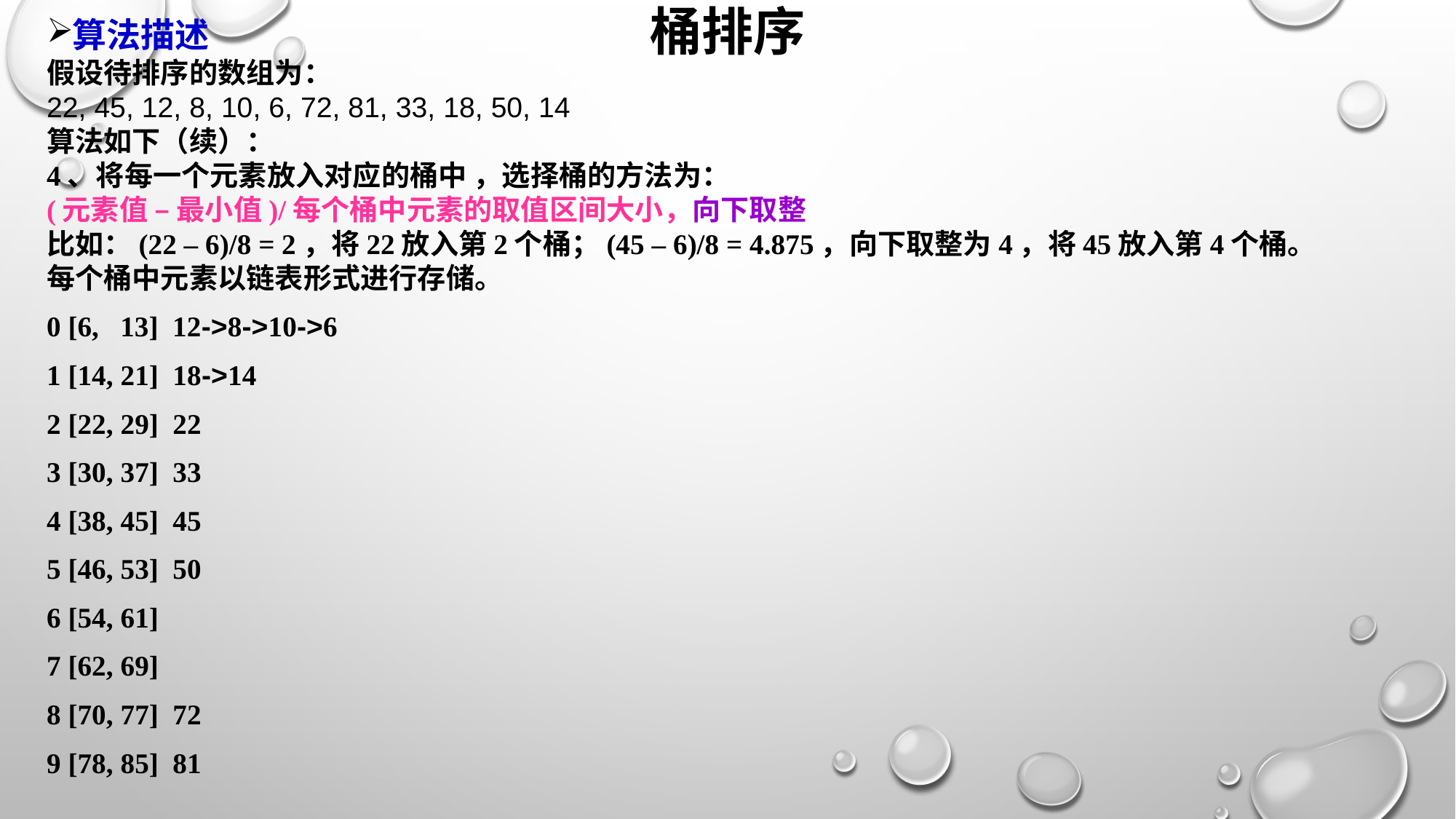

算法描述
假设待排序的数组为：
22, 45, 12, 8, 10, 6, 72, 81, 33, 18, 50, 14
算法如下（续）：
4、将每一个元素放入对应的桶中 ，选择桶的方法为：
(元素值 – 最小值)/每个桶中元素的取值区间大小，向下取整
比如：(22 – 6)/8 = 2，将22放入第2个桶；(45 – 6)/8 = 4.875，向下取整为4，将45放入第4个桶。
每个桶中元素以链表形式进行存储。
0 [6,   13]  12->8->10->6
1 [14, 21]  18->14
2 [22, 29]  22
3 [30, 37]  33
4 [38, 45]  45
5 [46, 53]  50
6 [54, 61]
7 [62, 69]
8 [70, 77]  72
9 [78, 85]  81

# 桶排序